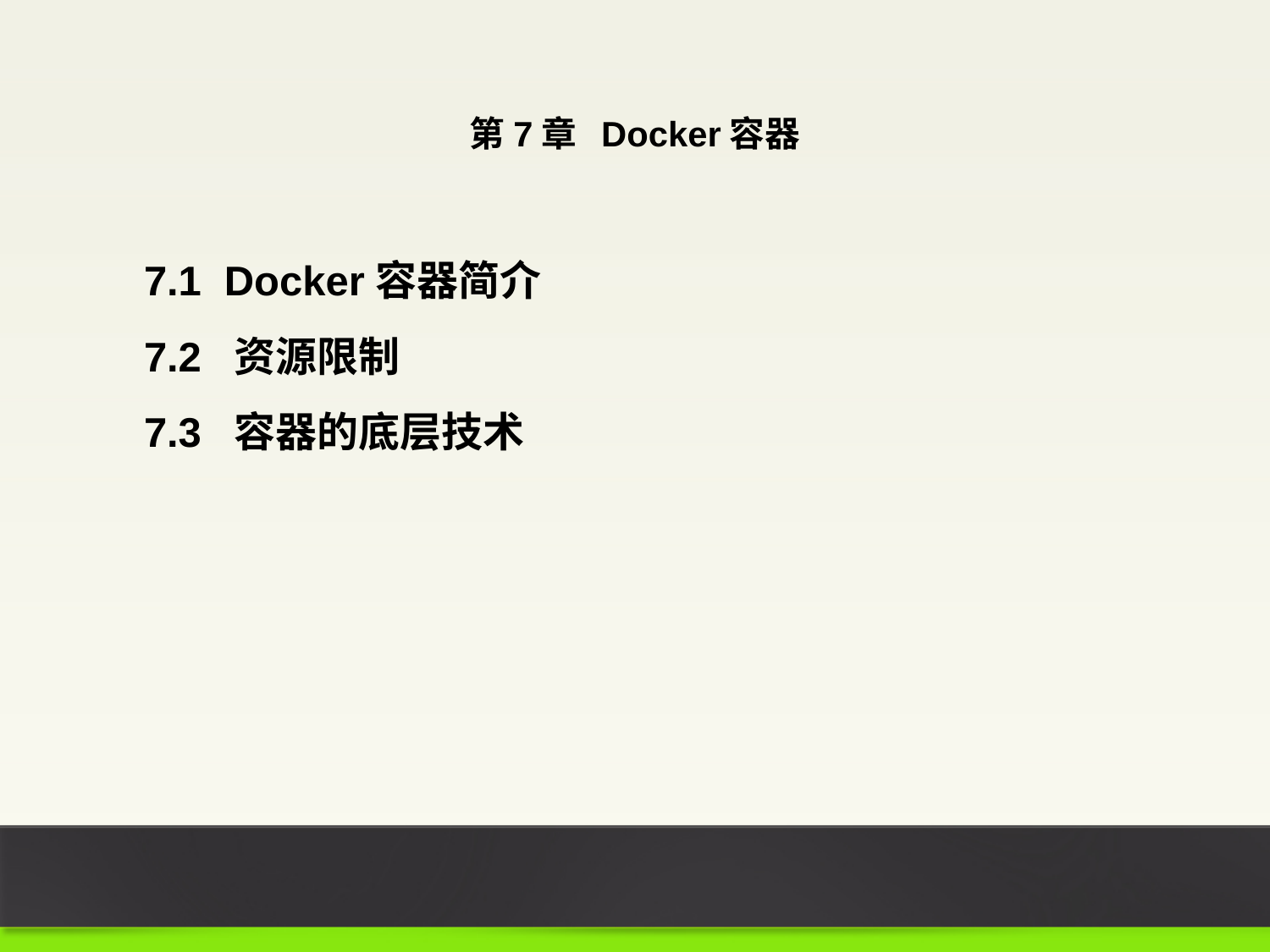

第7章  Docker容器
7.1  Docker容器简介
7.2  资源限制
7.3  容器的底层技术